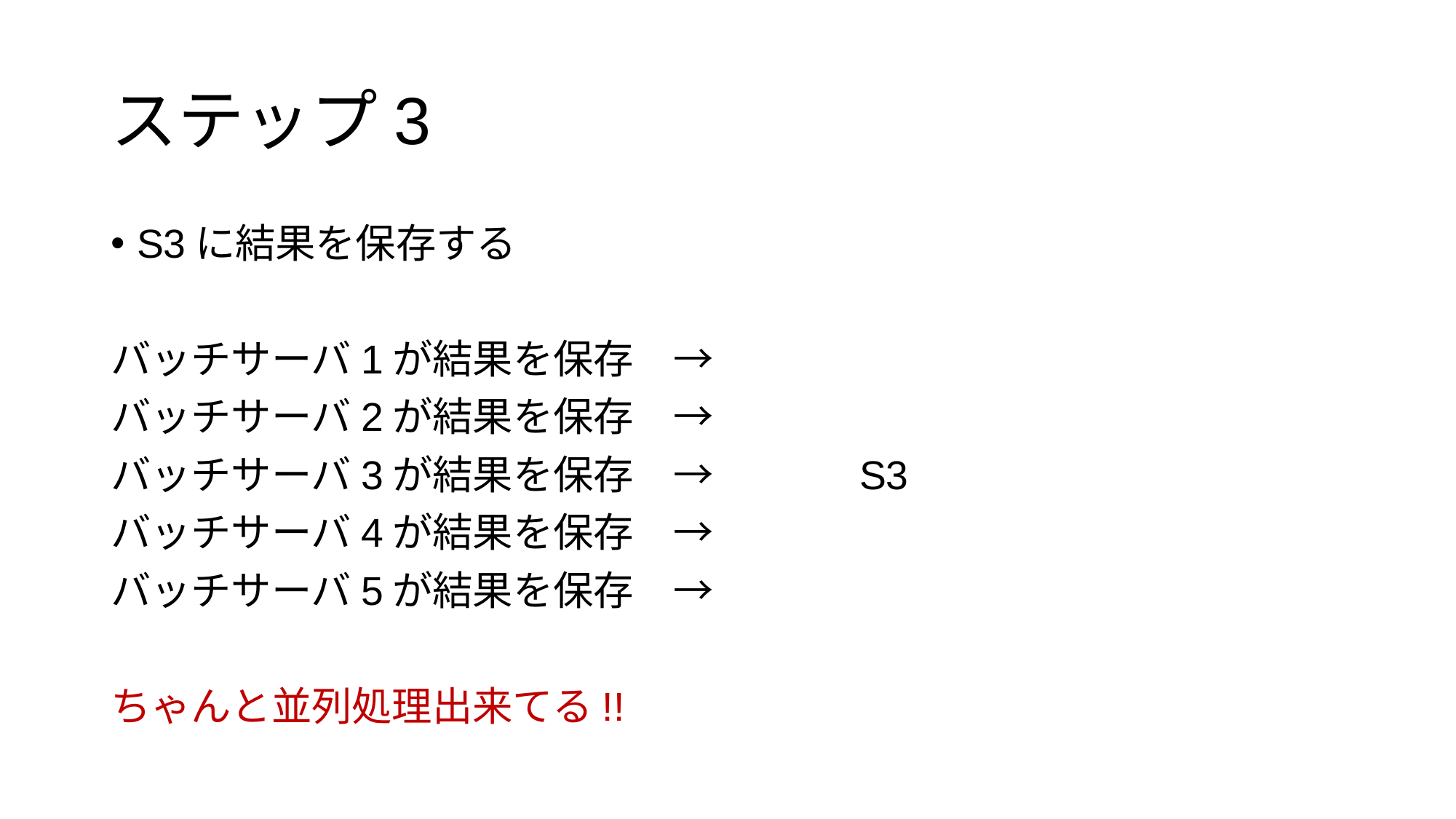

# ステップ3
S3に結果を保存する

バッチサーバ1が結果を保存　→
バッチサーバ2が結果を保存　→
バッチサーバ3が結果を保存　→               S3
バッチサーバ4が結果を保存　→
バッチサーバ5が結果を保存　→

ちゃんと並列処理出来てる!!